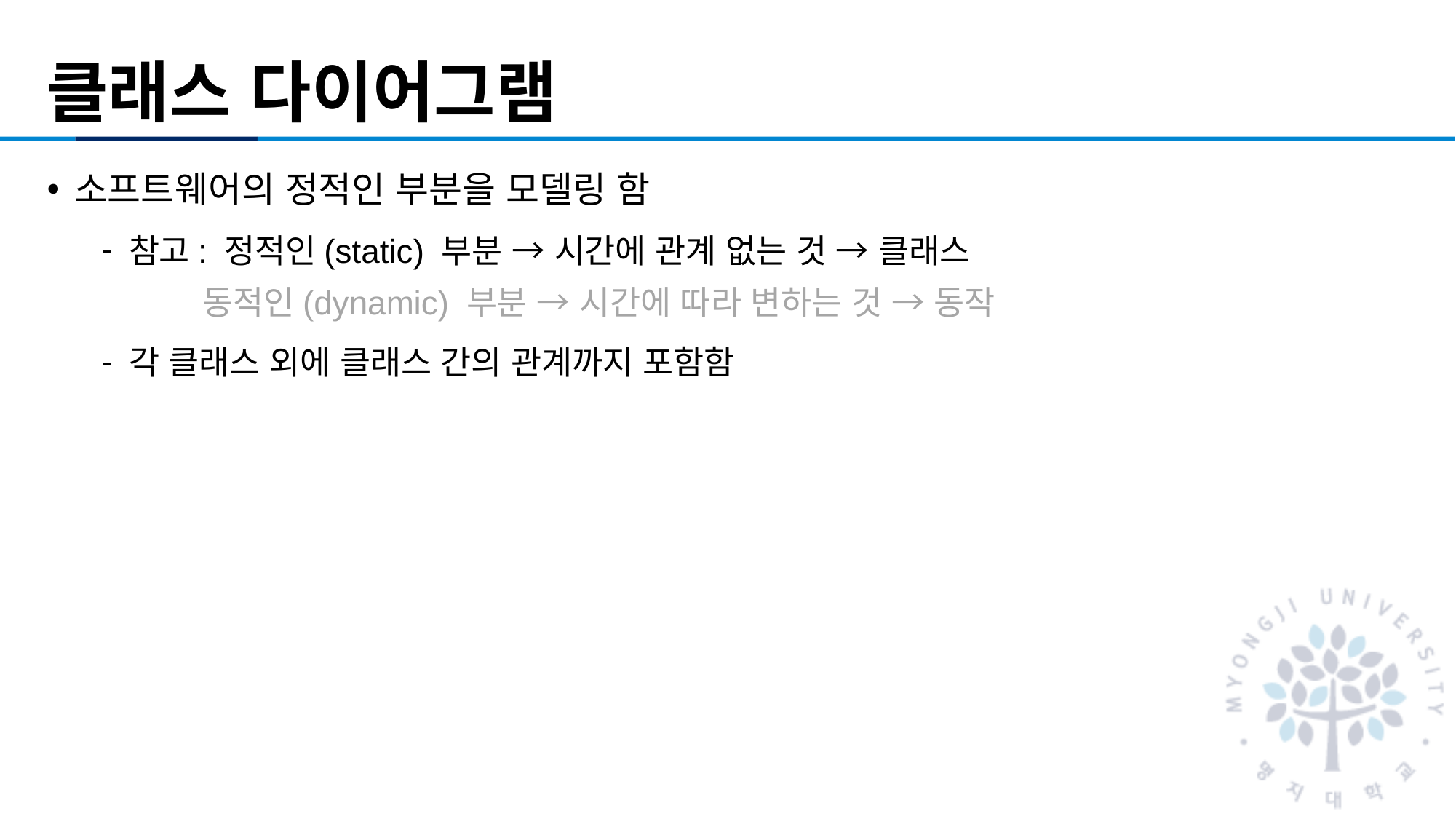

# 클래스 다이어그램
소프트웨어의 정적인 부분을 모델링 함
참고: 정적인(static) 부분 → 시간에 관계 없는 것 → 클래스
        동적인(dynamic) 부분 → 시간에 따라 변하는 것 → 동작
각 클래스 외에 클래스 간의 관계까지 포함함